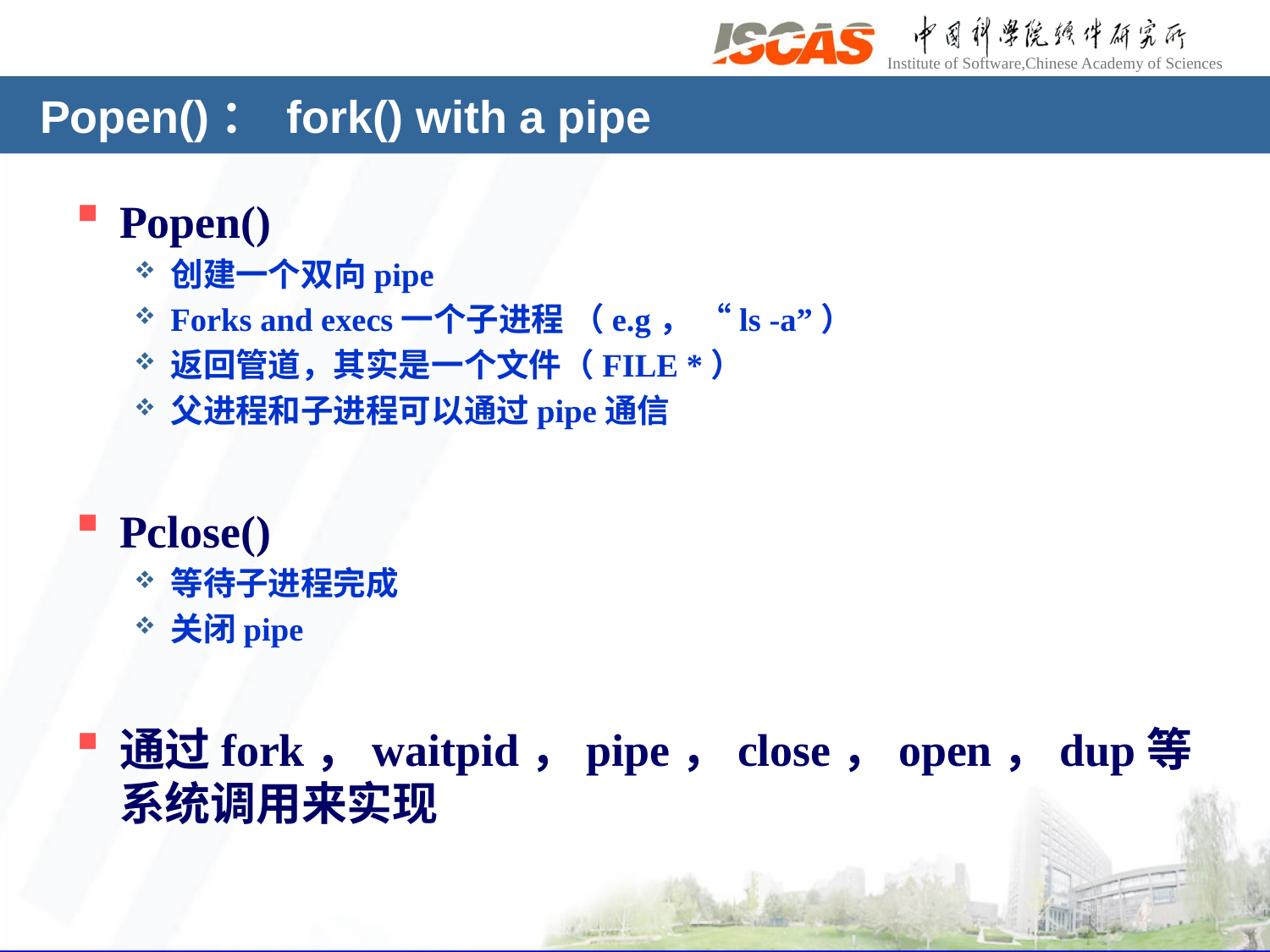

# Popen()： fork() with a pipe
Popen()
创建一个双向pipe
Forks and execs一个子进程 （e.g， “ls -a”）
返回管道，其实是一个文件（FILE *）
父进程和子进程可以通过pipe通信

Pclose()
等待子进程完成
关闭pipe

通过fork，waitpid，pipe，close，open，dup等系统调用来实现